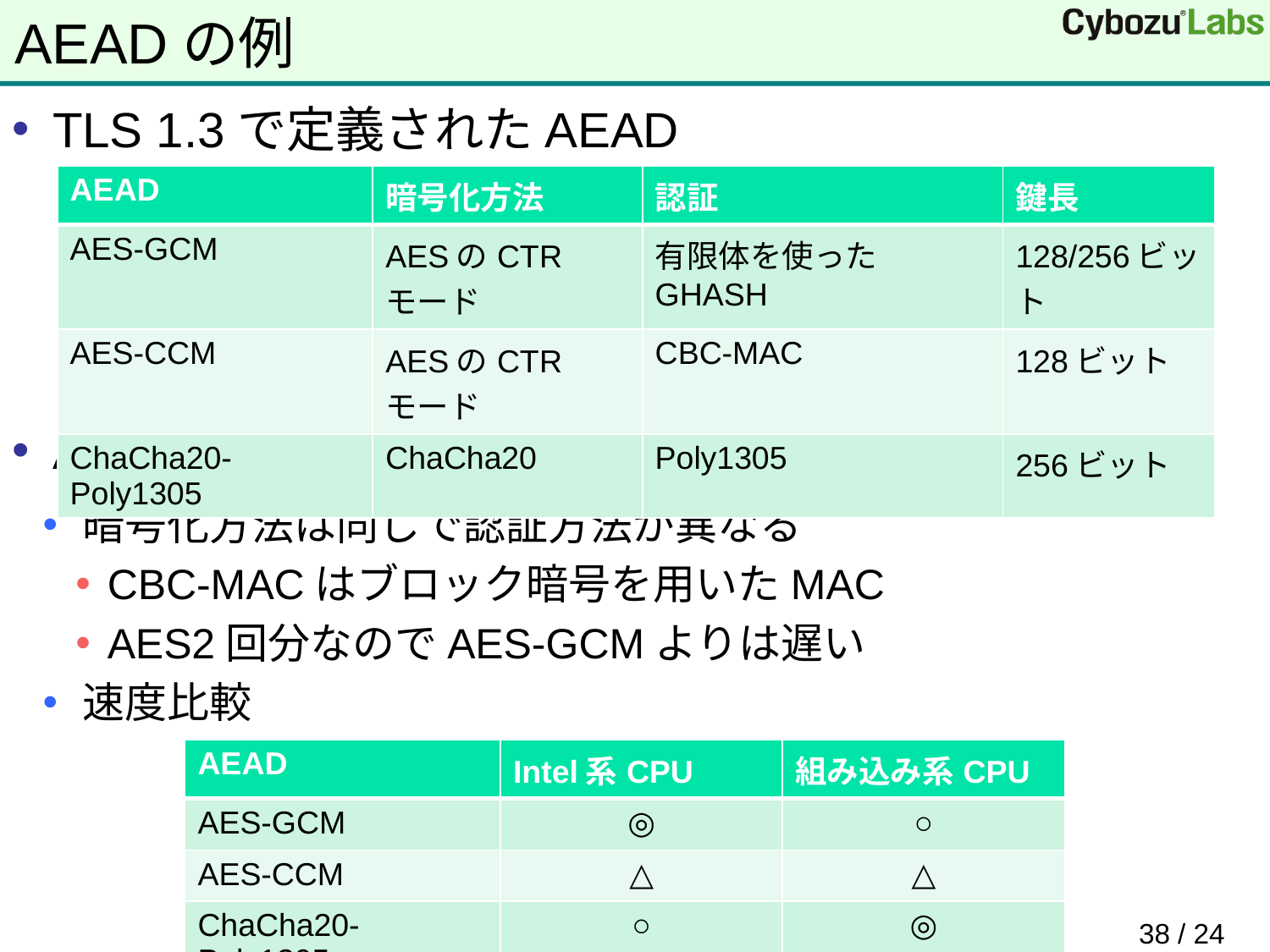

# AEADの例
TLS 1.3で定義されたAEAD

AES-GCMとAES-CCMの比較
暗号化方法は同じで認証方法が異なる
CBC-MACはブロック暗号を用いたMAC
AES2回分なのでAES-GCMよりは遅い
速度比較
| AEAD | 暗号化方法 | 認証 | 鍵長 |
| --- | --- | --- | --- |
| AES-GCM | AESのCTRモード | 有限体を使ったGHASH | 128/256ビット |
| AES-CCM | AESのCTRモード | CBC-MAC | 128ビット |
| ChaCha20-Poly1305 | ChaCha20 | Poly1305 | 256ビット |
| AEAD | Intel系CPU | 組み込み系CPU |
| --- | --- | --- |
| AES-GCM | ◎ | ○ |
| AES-CCM | △ | △ |
| ChaCha20-Poly1305 | ○ | ◎ |
    38 / 24